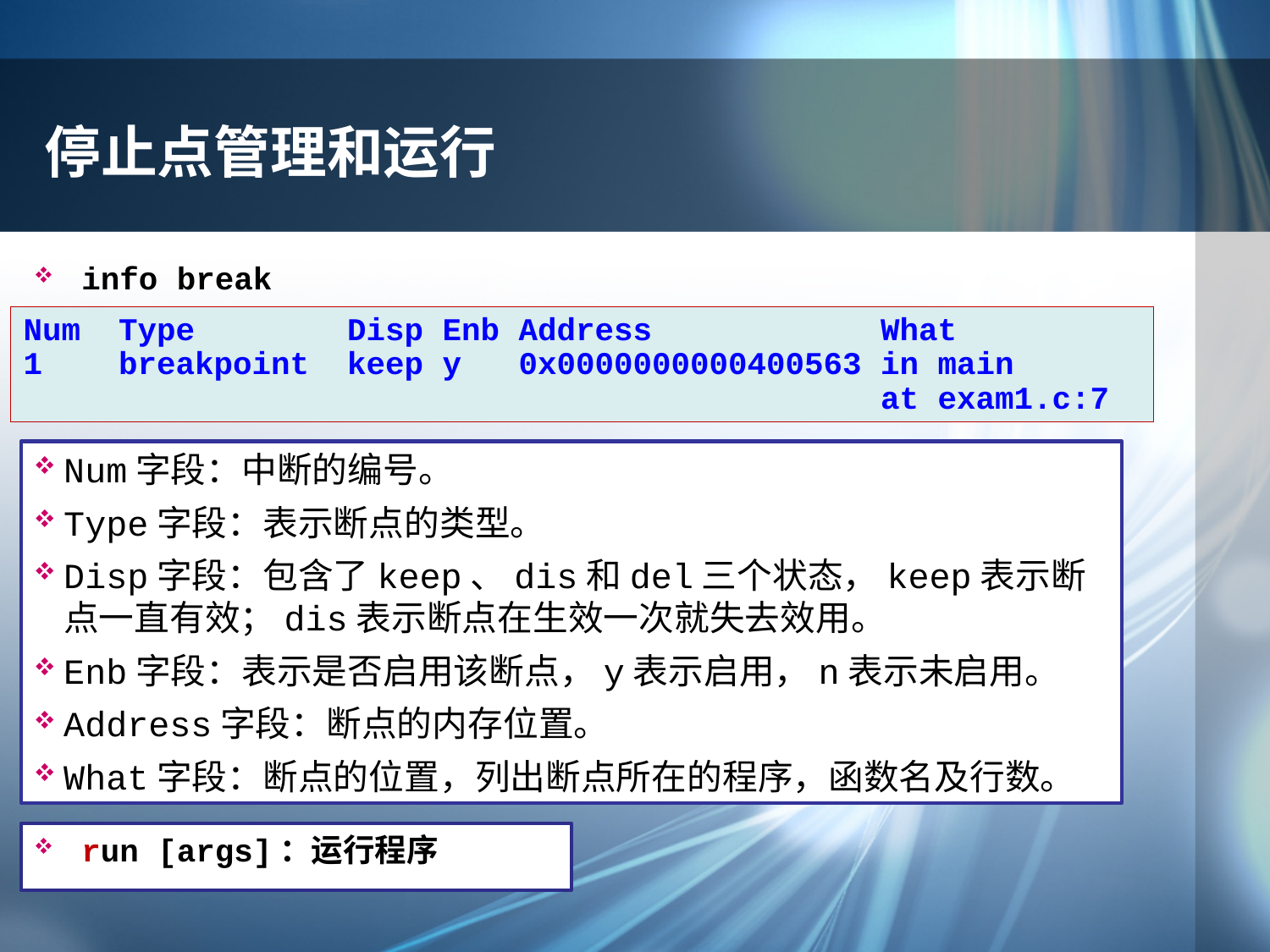

# 停止点管理和运行
info break

Num  Type        Disp Enb Address            What
1    breakpoint  keep y   0x0000000000400563 in main
                                             at exam1.c:7
Num字段：中断的编号。
Type字段：表示断点的类型。
Disp字段：包含了keep、dis和del三个状态，keep表示断点一直有效；dis表示断点在生效一次就失去效用。
Enb字段：表示是否启用该断点，y表示启用，n表示未启用。
Address字段：断点的内存位置。
What字段：断点的位置，列出断点所在的程序，函数名及行数。
run [args]：运行程序